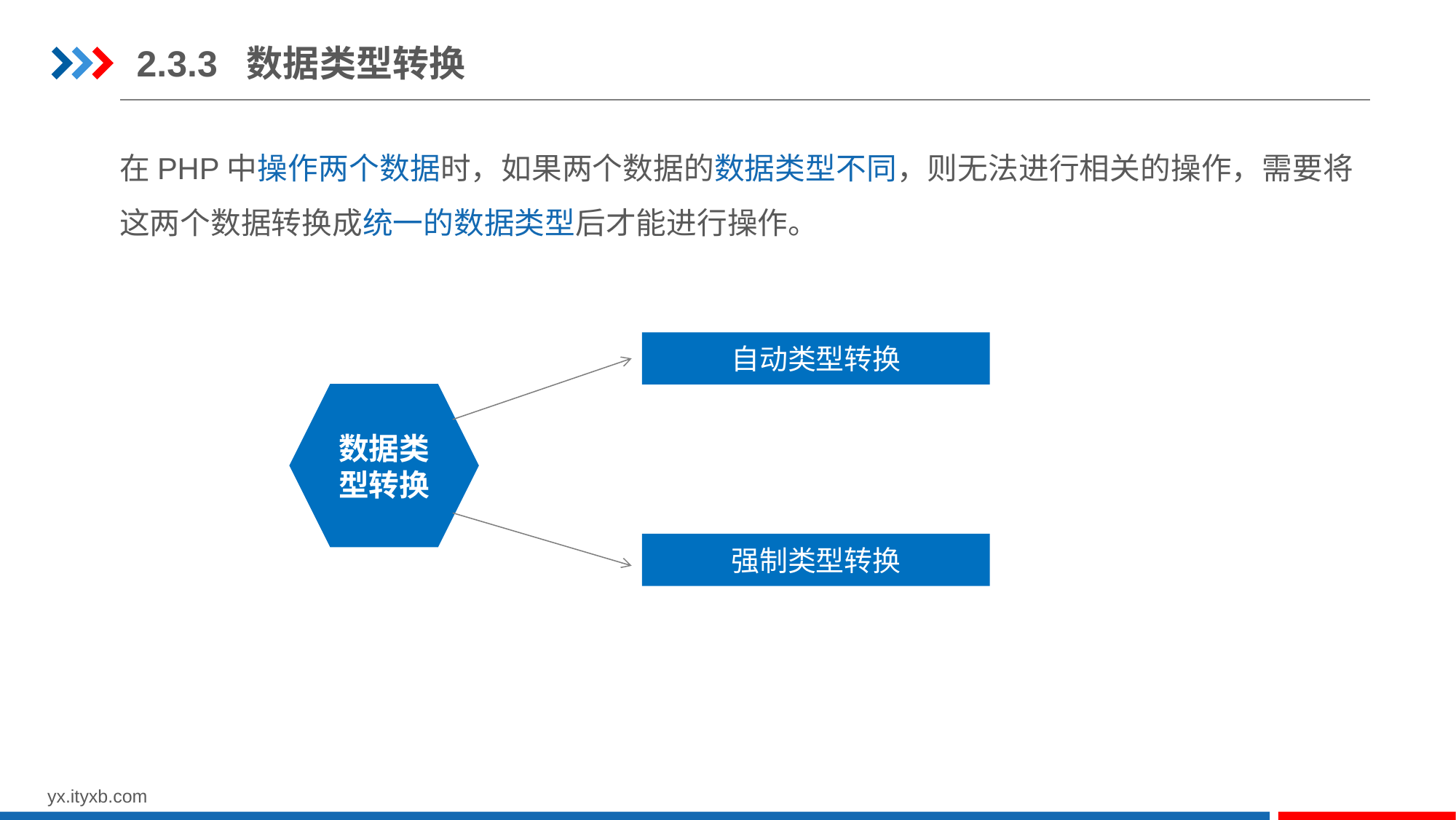

2.3.3  数据类型转换
在PHP中操作两个数据时，如果两个数据的数据类型不同，则无法进行相关的操作，需要将这两个数据转换成统一的数据类型后才能进行操作。
自动类型转换
数据类型转换
强制类型转换